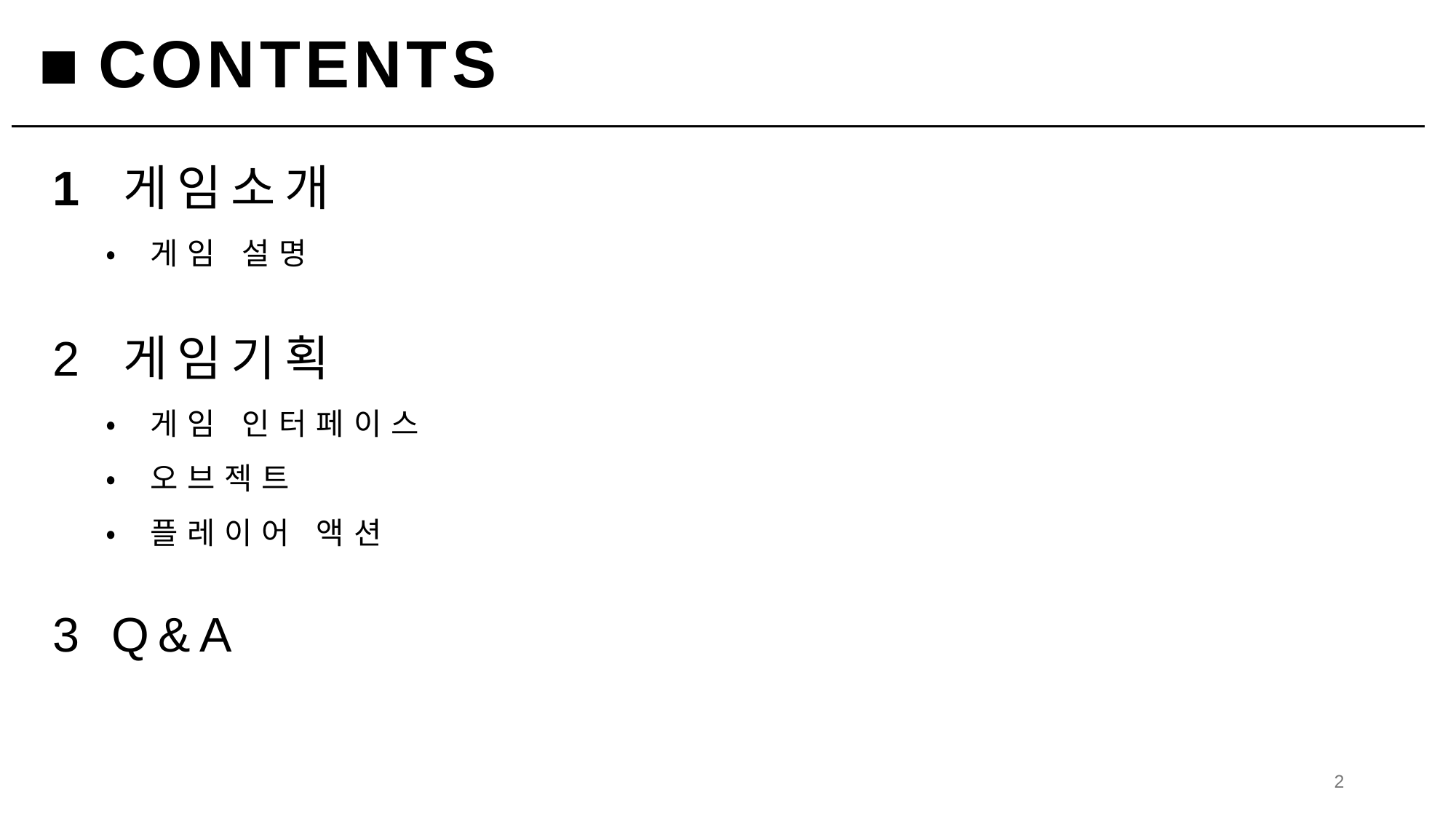

# ■ CONTENTS
1 게임소개
   • 게임 설명

2 게임기획
   • 게임 인터페이스
   • 오브젝트
   • 플레이어 액션

3 Q&A
2